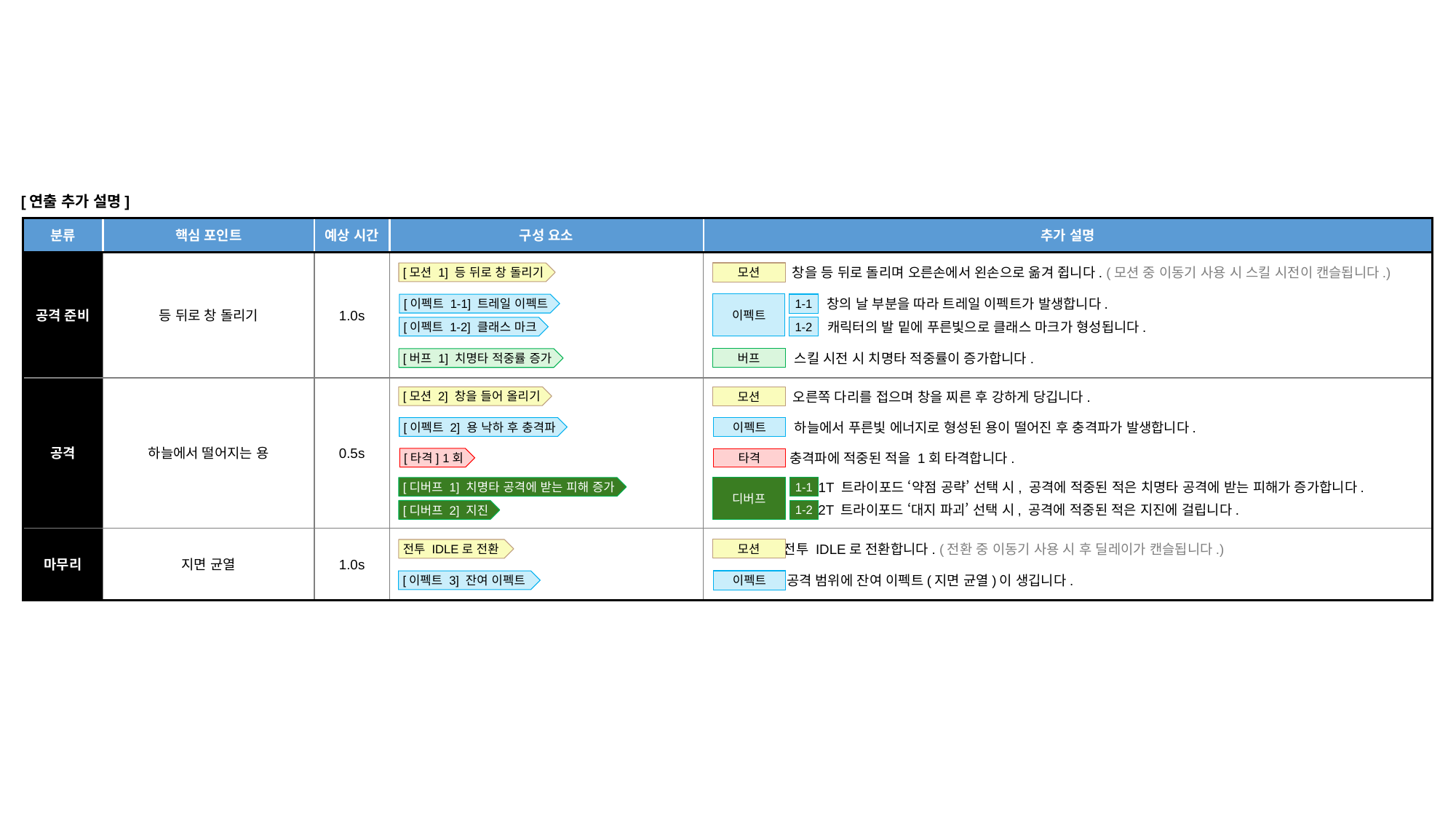

[연출 추가 설명]
분류
핵심 포인트
예상 시간
구성 요소
추가 설명

공격 준비
등 뒤로 창 돌리기
1.0s

[모션 1] 등 뒤로 창 돌리기
[이펙트 1-1] 트레일 이펙트
[이펙트 1-2] 클래스 마크
[버프 1] 치명타 적중률 증가
모션
창을 등 뒤로 돌리며 오른손에서 왼손으로 옮겨 쥡니다. (모션 중 이동기 사용 시 스킬 시전이 캔슬됩니다.)
이펙트
1-1
창의 날 부분을 따라 트레일 이펙트가 발생합니다.
1-2
캐릭터의 발 밑에 푸른빛으로 클래스 마크가 형성됩니다.
버프
스킬 시전 시 치명타 적중률이 증가합니다.
공격
하늘에서 떨어지는 용
0.5s

[모션 2] 창을 들어 올리기
[이펙트 2] 용 낙하 후 충격파
[타격] 1회
[디버프 1] 치명타 공격에 받는 피해 증가
[디버프 2] 지진
모션
오른쪽 다리를 접으며 창을 찌른 후 강하게 당깁니다.
이펙트
하늘에서 푸른빛 에너지로 형성된 용이 떨어진 후 충격파가 발생합니다.
타격
충격파에 적중된 적을 1회 타격합니다.
디버프
1-1
1T 트라이포드 ‘약점 공략’ 선택 시, 공격에 적중된 적은 치명타 공격에 받는 피해가 증가합니다.
1-2
2T 트라이포드 ‘대지 파괴’ 선택 시, 공격에 적중된 적은 지진에 걸립니다.
마무리
지면 균열
1.0s

전투 IDLE로 전환
[이펙트 3] 잔여 이펙트
모션
전투 IDLE로 전환합니다. (전환 중 이동기 사용 시 후 딜레이가 캔슬됩니다.)
이펙트
공격 범위에 잔여 이펙트(지면 균열)이 생깁니다.